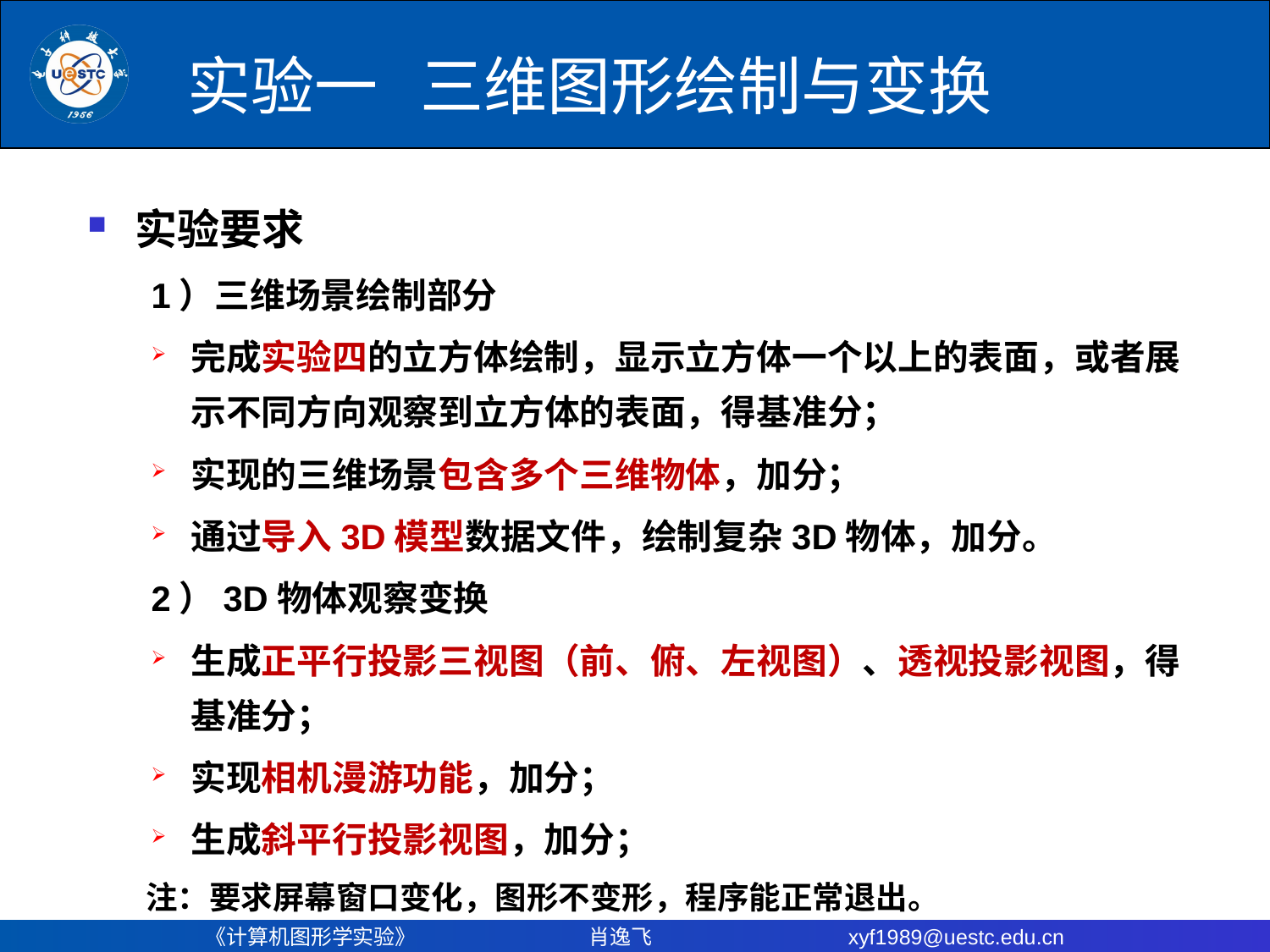

# 实验一   三维图形绘制与变换
实验要求
1）三维场景绘制部分
完成实验四的立方体绘制，显示立方体一个以上的表面，或者展示不同方向观察到立方体的表面，得基准分；
实现的三维场景包含多个三维物体，加分；
通过导入3D模型数据文件，绘制复杂3D物体，加分。
2）3D物体观察变换
生成正平行投影三视图（前、俯、左视图）、透视投影视图，得基准分；
实现相机漫游功能，加分；
生成斜平行投影视图，加分；

注：要求屏幕窗口变化，图形不变形，程序能正常退出。